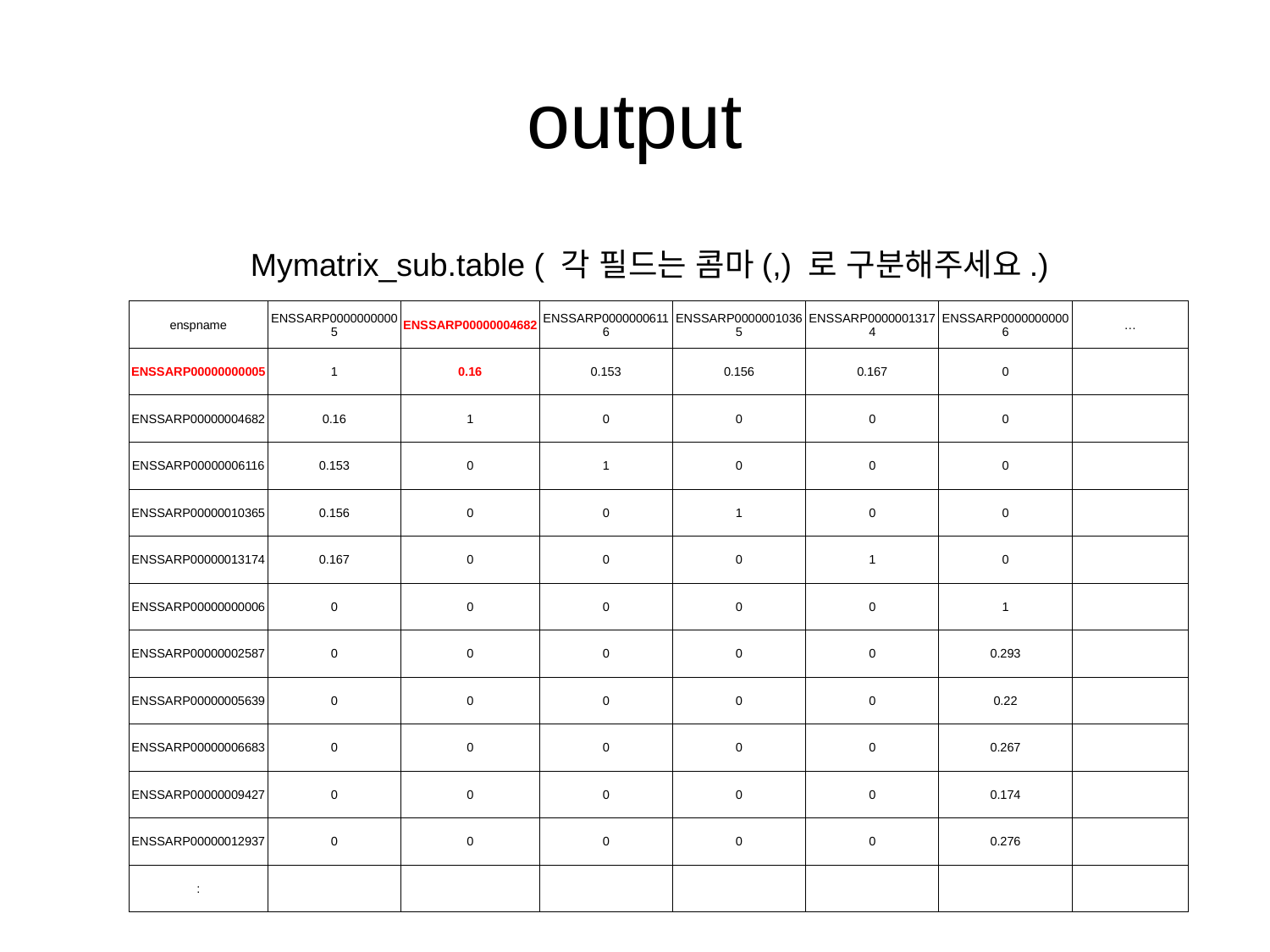

# output
Mymatrix_sub.table ( 각 필드는 콤마(,) 로 구분해주세요.)
| enspname | ENSSARP00000000005 | ENSSARP00000004682 | ENSSARP00000006116 | ENSSARP00000010365 | ENSSARP00000013174 | ENSSARP00000000006 | … |
| --- | --- | --- | --- | --- | --- | --- | --- |
| ENSSARP00000000005 | 1 | 0.16 | 0.153 | 0.156 | 0.167 | 0 |  |
| ENSSARP00000004682 | 0.16 | 1 | 0 | 0 | 0 | 0 |  |
| ENSSARP00000006116 | 0.153 | 0 | 1 | 0 | 0 | 0 |  |
| ENSSARP00000010365 | 0.156 | 0 | 0 | 1 | 0 | 0 |  |
| ENSSARP00000013174 | 0.167 | 0 | 0 | 0 | 1 | 0 |  |
| ENSSARP00000000006 | 0 | 0 | 0 | 0 | 0 | 1 |  |
| ENSSARP00000002587 | 0 | 0 | 0 | 0 | 0 | 0.293 |  |
| ENSSARP00000005639 | 0 | 0 | 0 | 0 | 0 | 0.22 |  |
| ENSSARP00000006683 | 0 | 0 | 0 | 0 | 0 | 0.267 |  |
| ENSSARP00000009427 | 0 | 0 | 0 | 0 | 0 | 0.174 |  |
| ENSSARP00000012937 | 0 | 0 | 0 | 0 | 0 | 0.276 |  |
| : |  |  |  |  |  |  |  |